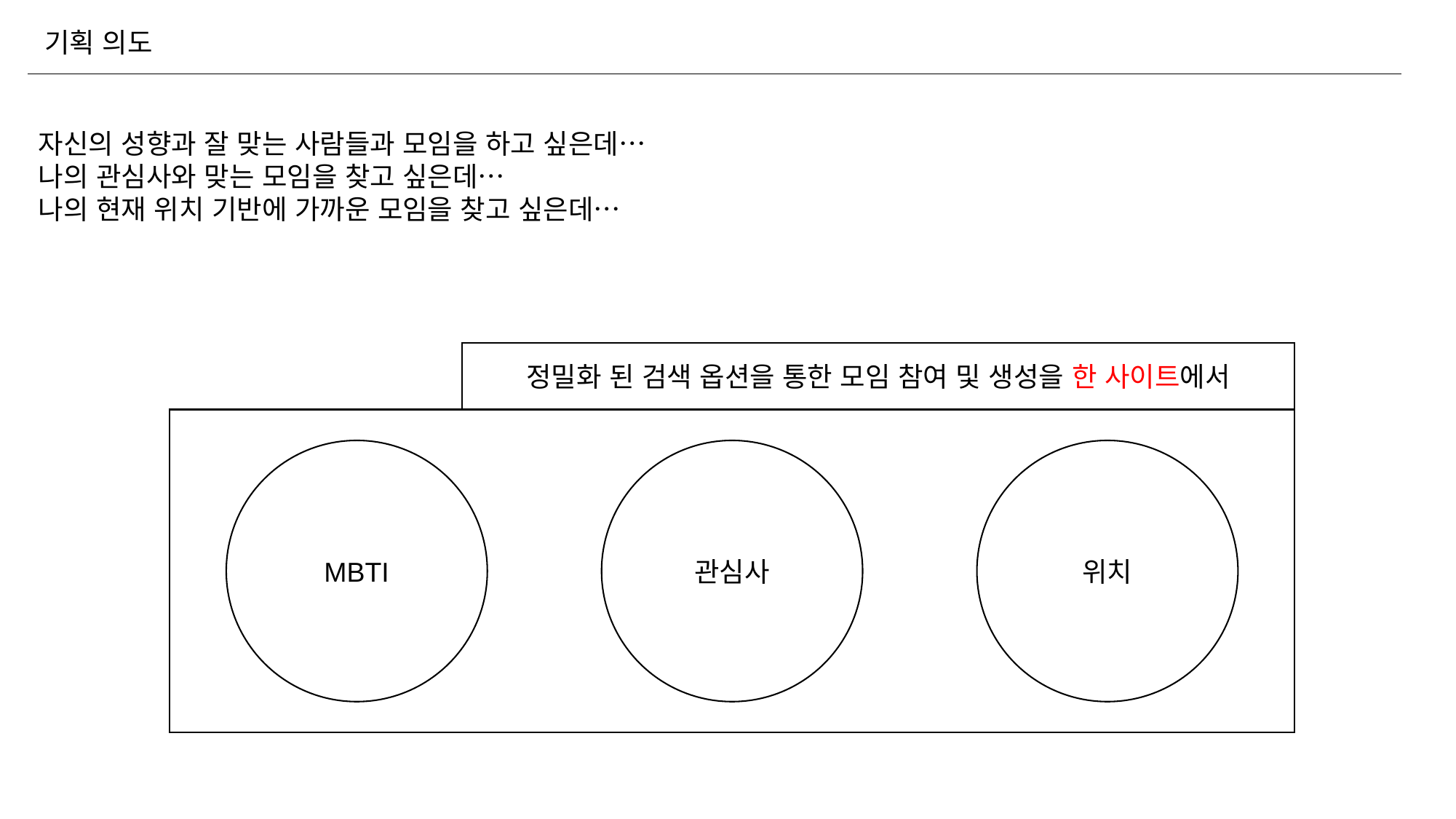

기획 의도
자신의 성향과 잘 맞는 사람들과 모임을 하고 싶은데…
나의 관심사와 맞는 모임을 찾고 싶은데…
나의 현재 위치 기반에 가까운 모임을 찾고 싶은데…
정밀화 된 검색 옵션을 통한 모임 참여 및 생성을 한 사이트에서

MBTI
관심사
위치